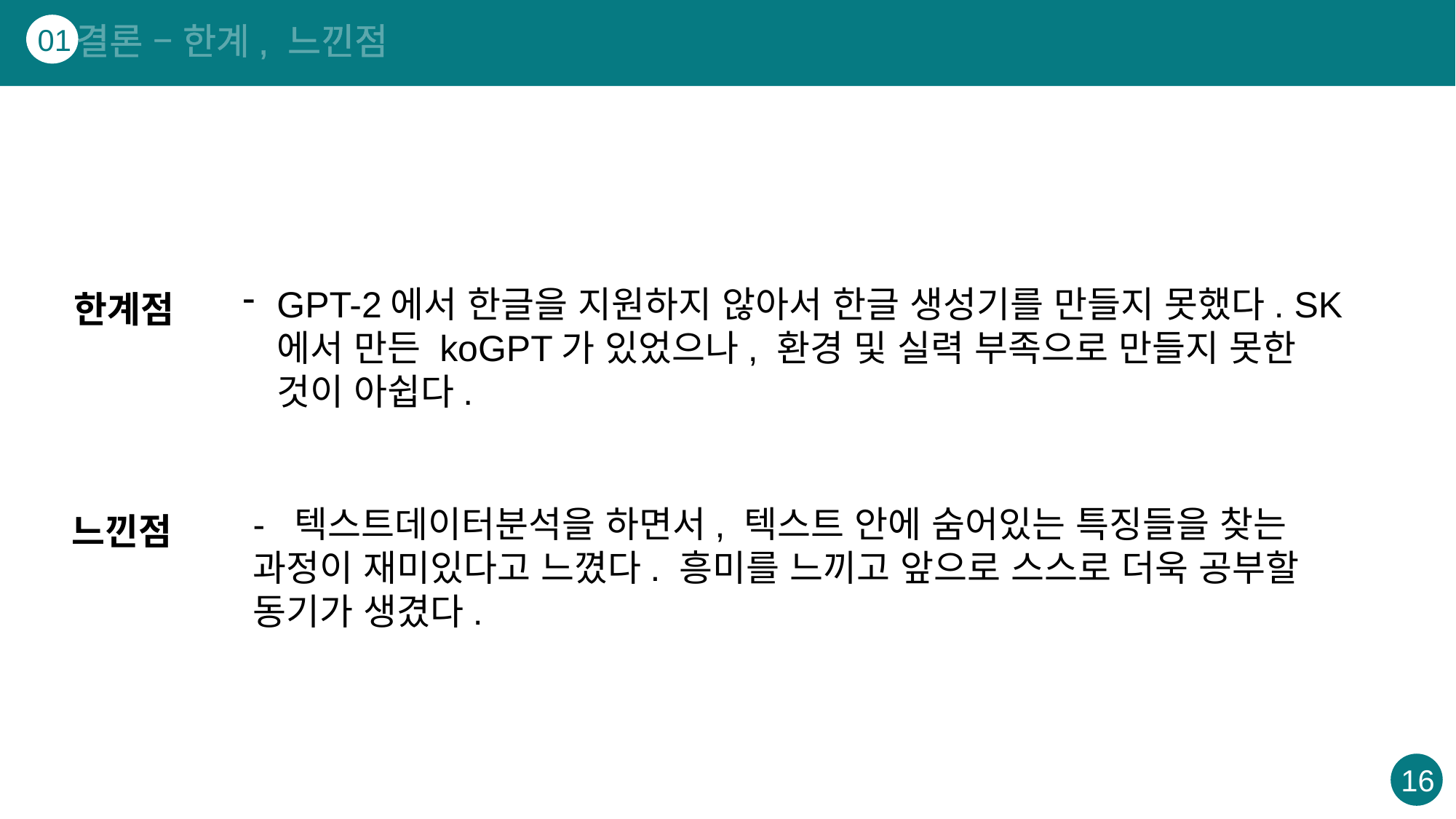

결론 – 한계, 느낀점

01

GPT-2에서 한글을 지원하지 않아서 한글 생성기를 만들지 못했다. SK에서 만든 koGPT가 있었으나, 환경 및 실력 부족으로 만들지 못한 것이 아쉽다.
한계점
-  텍스트데이터분석을 하면서, 텍스트 안에 숨어있는 특징들을 찾는 과정이 재미있다고 느꼈다. 흥미를 느끼고 앞으로 스스로 더욱 공부할 동기가 생겼다.
느낀점

16